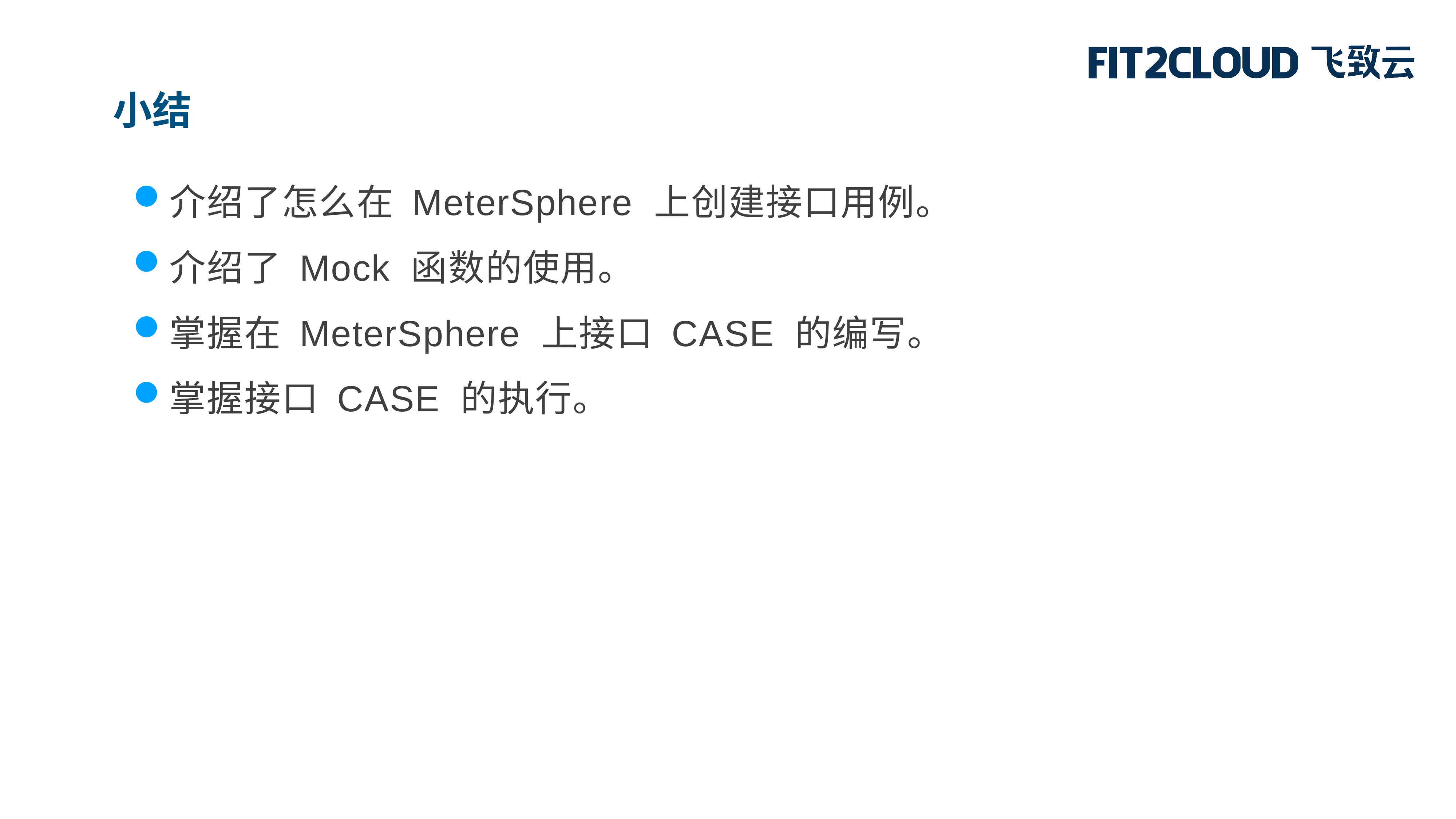

小结
介绍了怎么在 MeterSphere 上创建接口用例。
介绍了 Mock 函数的使用。
掌握在 MeterSphere 上接口 CASE 的编写。
掌握接口 CASE 的执行。